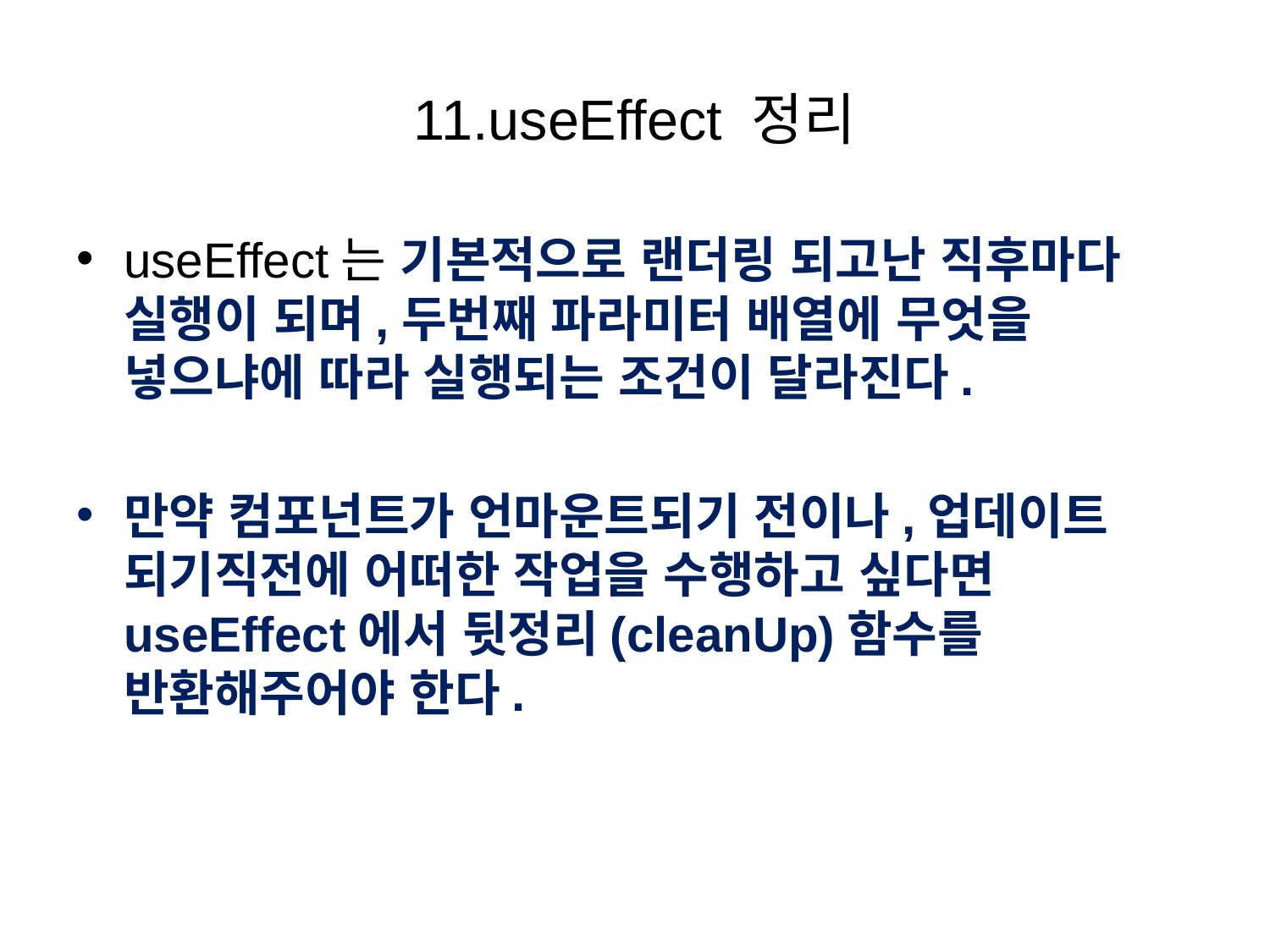

# 11.useEffect 정리
useEffect는 기본적으로 랜더링 되고난 직후마다 실행이 되며,두번째 파라미터 배열에 무엇을 넣으냐에 따라 실행되는 조건이 달라진다.

만약 컴포넌트가 언마운트되기 전이나,업데이트 되기직전에 어떠한 작업을 수행하고 싶다면 useEffect에서 뒷정리(cleanUp)함수를 반환해주어야 한다.